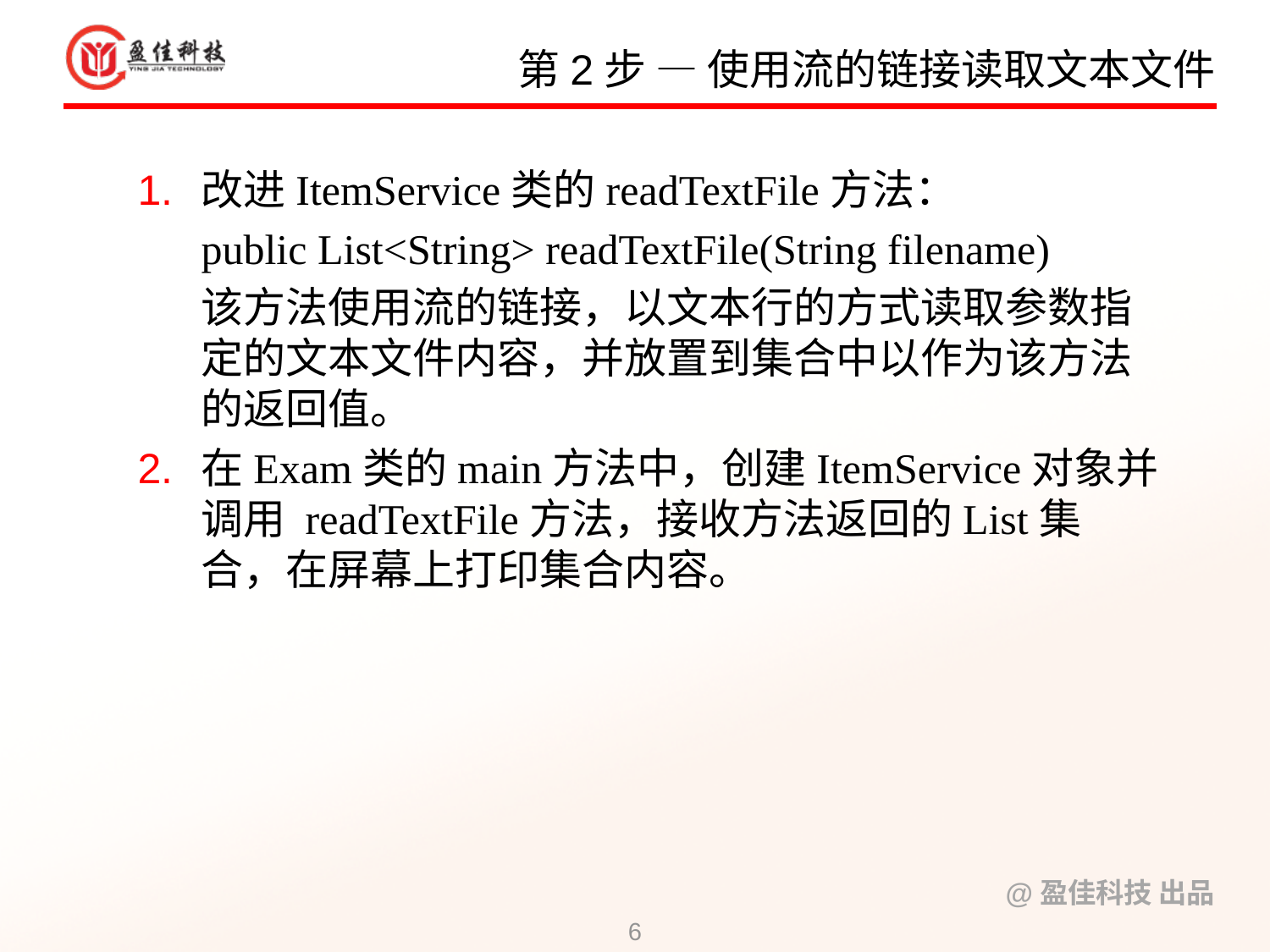

# 第2步 — 使用流的链接读取文本文件
改进ItemService类的readTextFile方法：
	public List<String> readTextFile(String filename)
	该方法使用流的链接，以文本行的方式读取参数指定的文本文件内容，并放置到集合中以作为该方法的返回值。
在Exam类的main方法中，创建ItemService对象并调用 readTextFile方法，接收方法返回的List集合，在屏幕上打印集合内容。
6